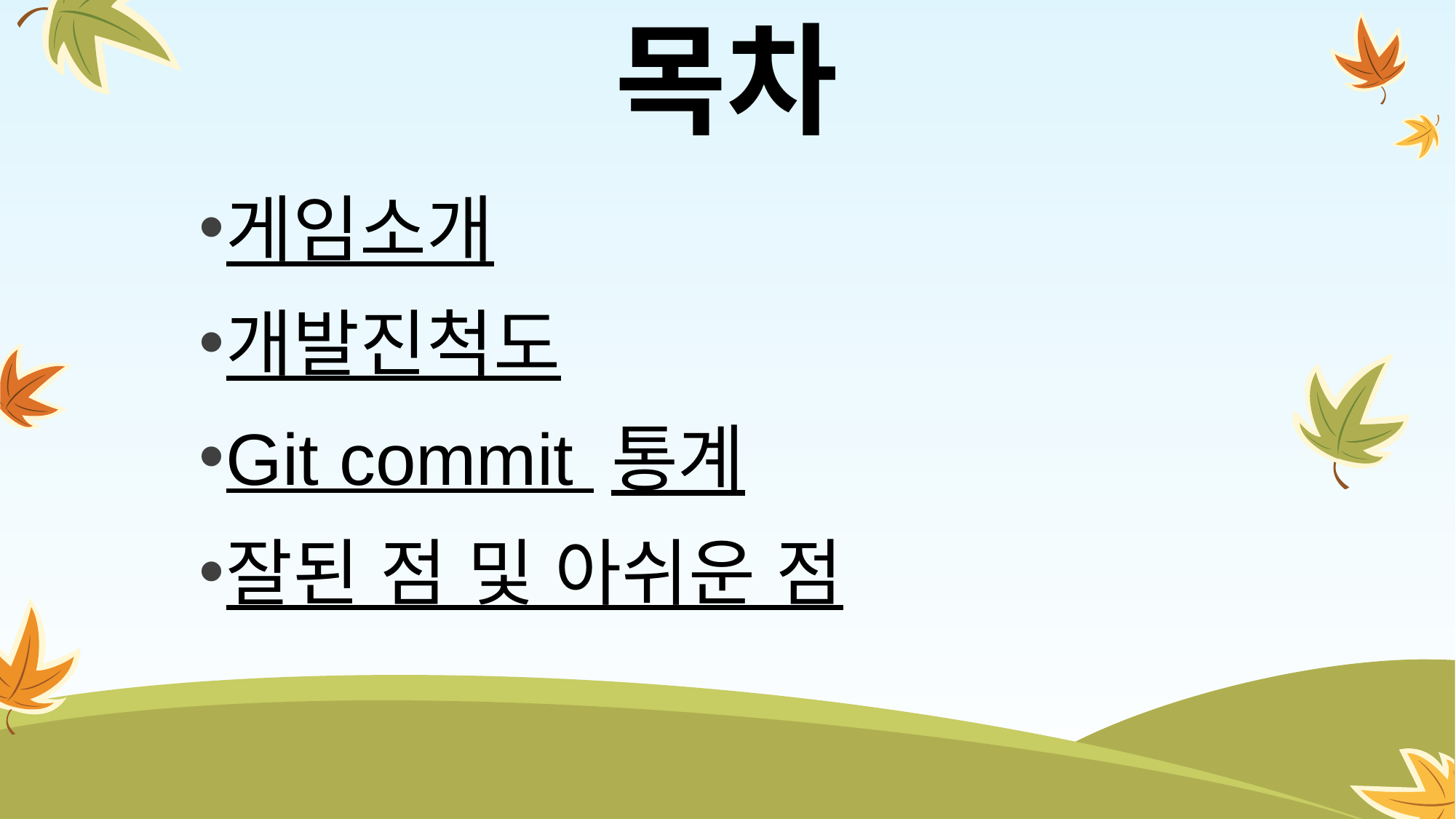

# 목차
게임소개
개발진척도
Git commit 통계
잘된 점 및 아쉬운 점